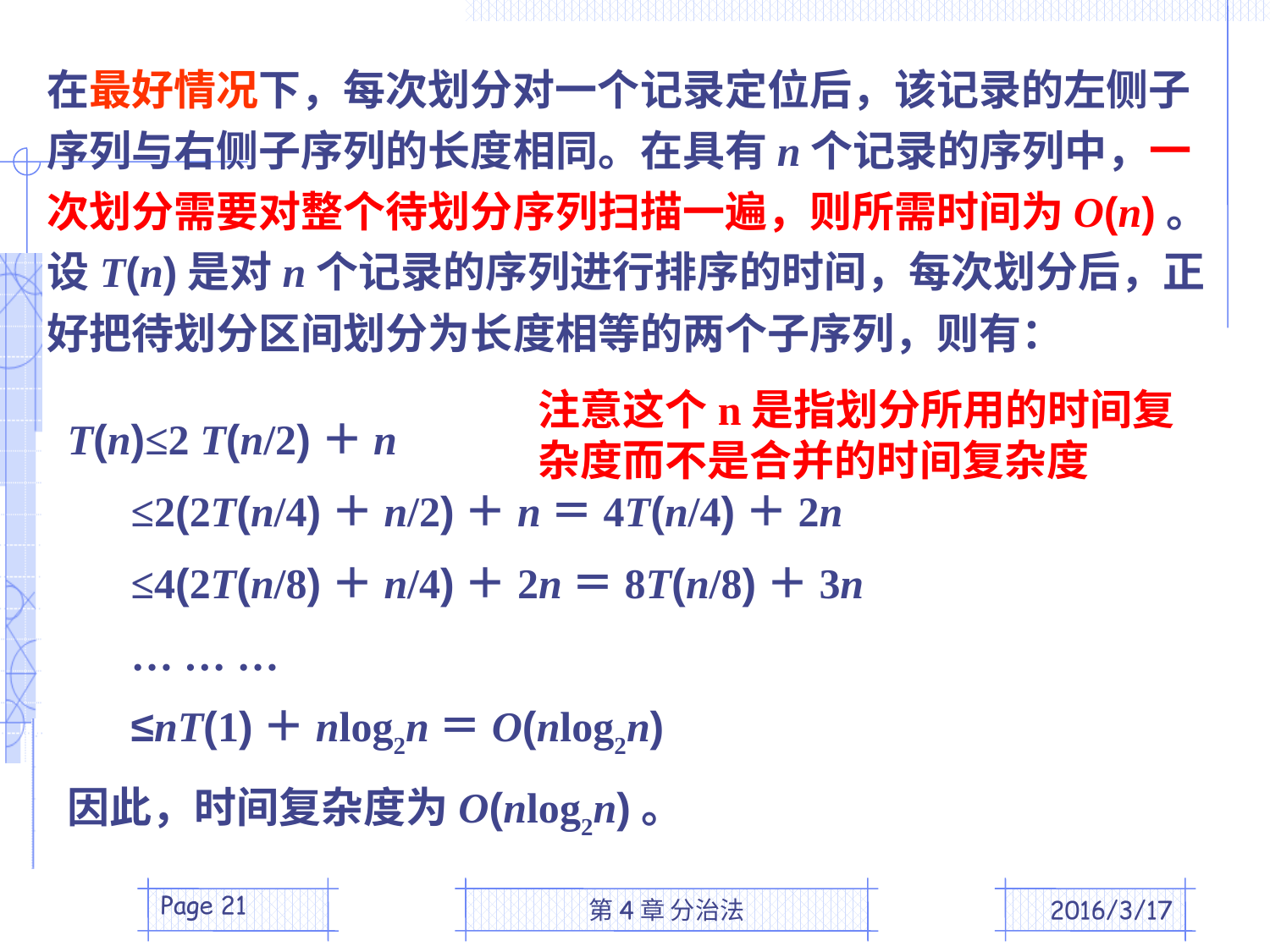

在最好情况下，每次划分对一个记录定位后，该记录的左侧子序列与右侧子序列的长度相同。在具有n个记录的序列中，一次划分需要对整个待划分序列扫描一遍，则所需时间为O(n)。设T(n)是对n个记录的序列进行排序的时间，每次划分后，正好把待划分区间划分为长度相等的两个子序列，则有：
注意这个n是指划分所用的时间复杂度而不是合并的时间复杂度
T(n)≤2 T(n/2)＋n
      ≤2(2T(n/4)＋n/2)＋n＝4T(n/4)＋2n
      ≤4(2T(n/8)＋n/4)＋2n＝8T(n/8)＋3n
      … … …
      ≤nT(1)＋nlog2n＝O(nlog2n)
因此，时间复杂度为O(nlog2n)。

Page 21
第4章 分治法
2016/3/17